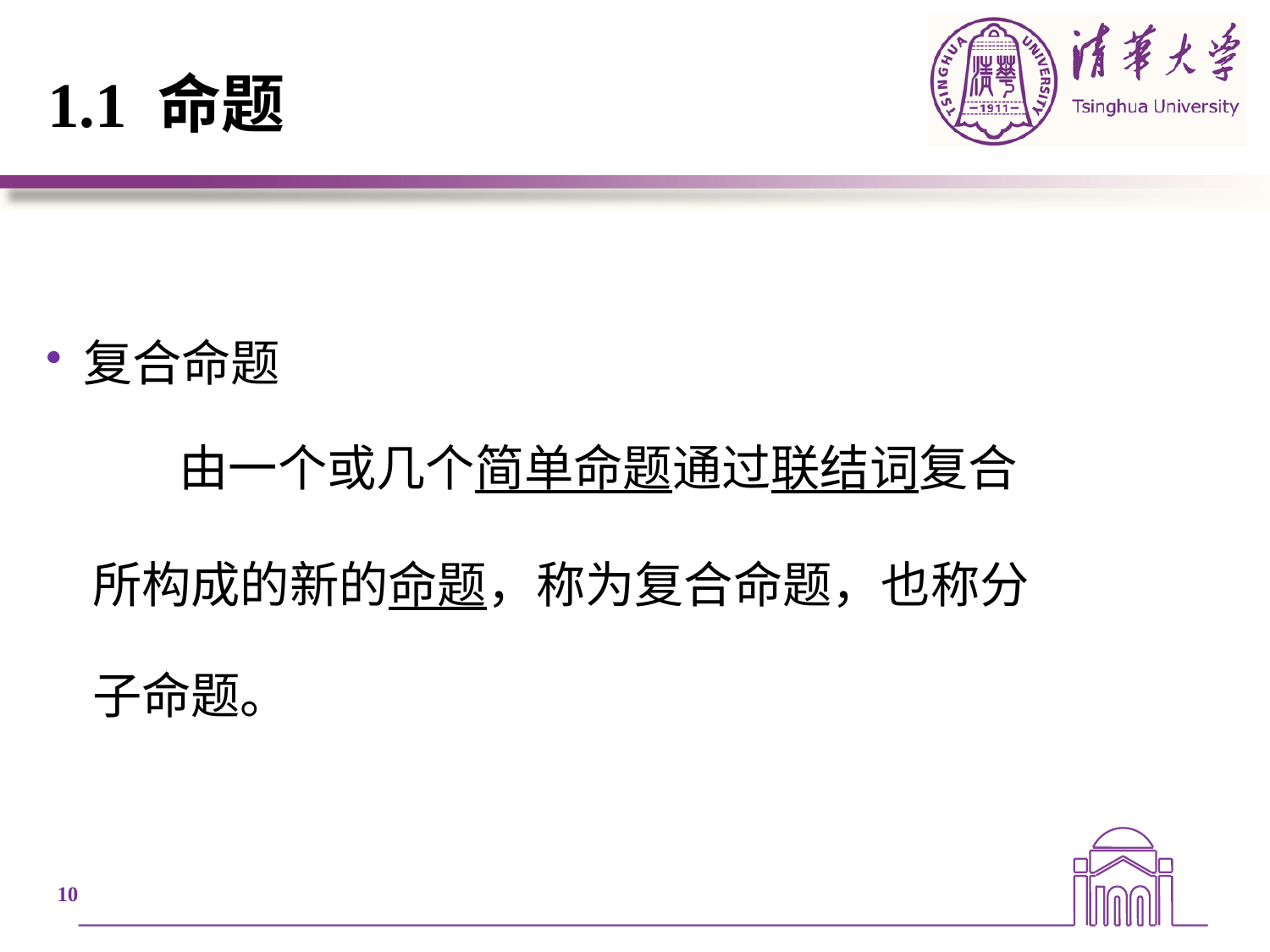

# 1.1 命题
复合命题
　　   由一个或几个简单命题通过联结词复合
   所构成的新的命题，称为复合命题，也称分
   子命题。